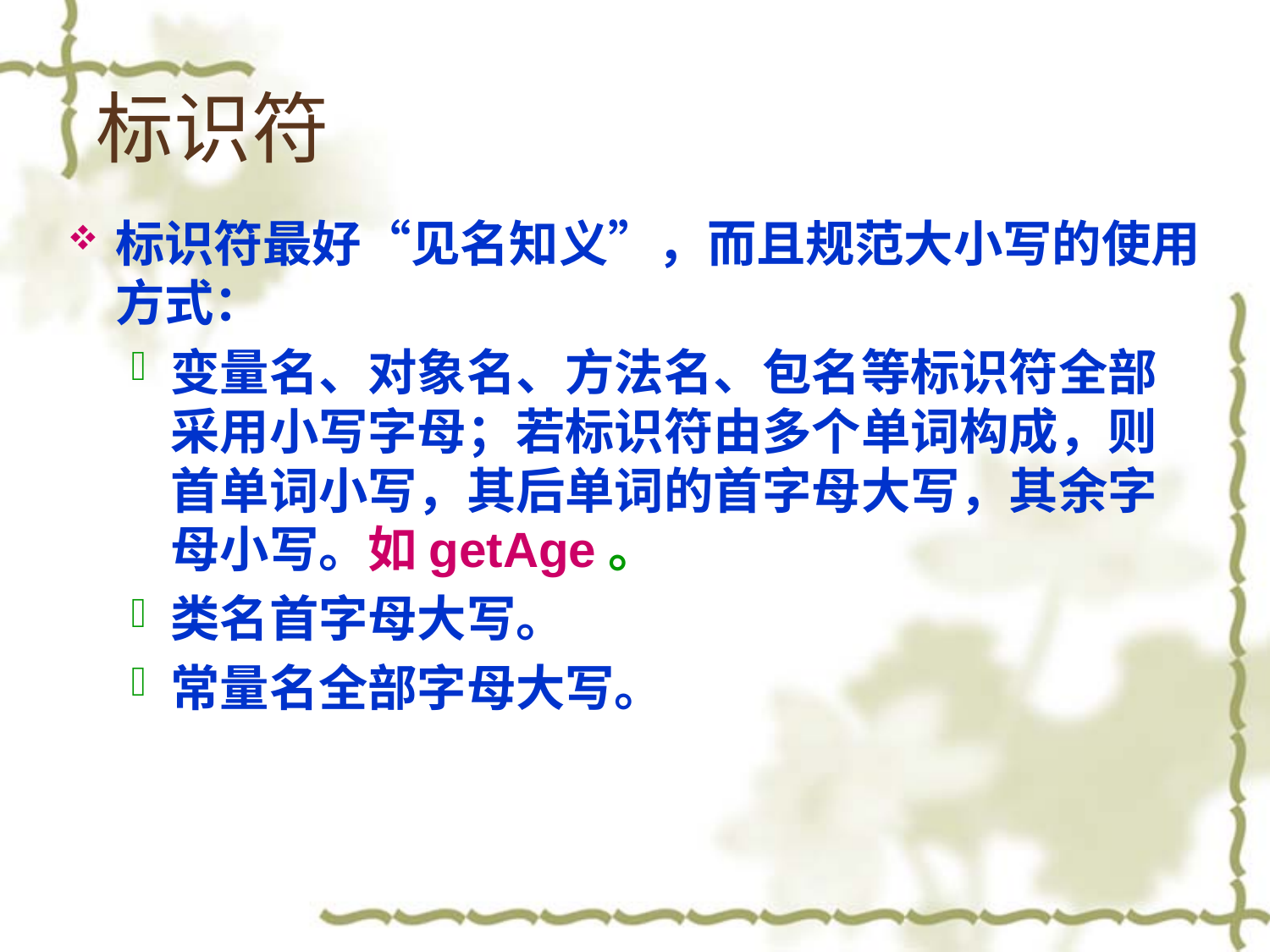

# 标识符
标识符最好“见名知义”，而且规范大小写的使用方式：
变量名、对象名、方法名、包名等标识符全部采用小写字母；若标识符由多个单词构成，则首单词小写，其后单词的首字母大写，其余字母小写。如getAge。
类名首字母大写。
常量名全部字母大写。